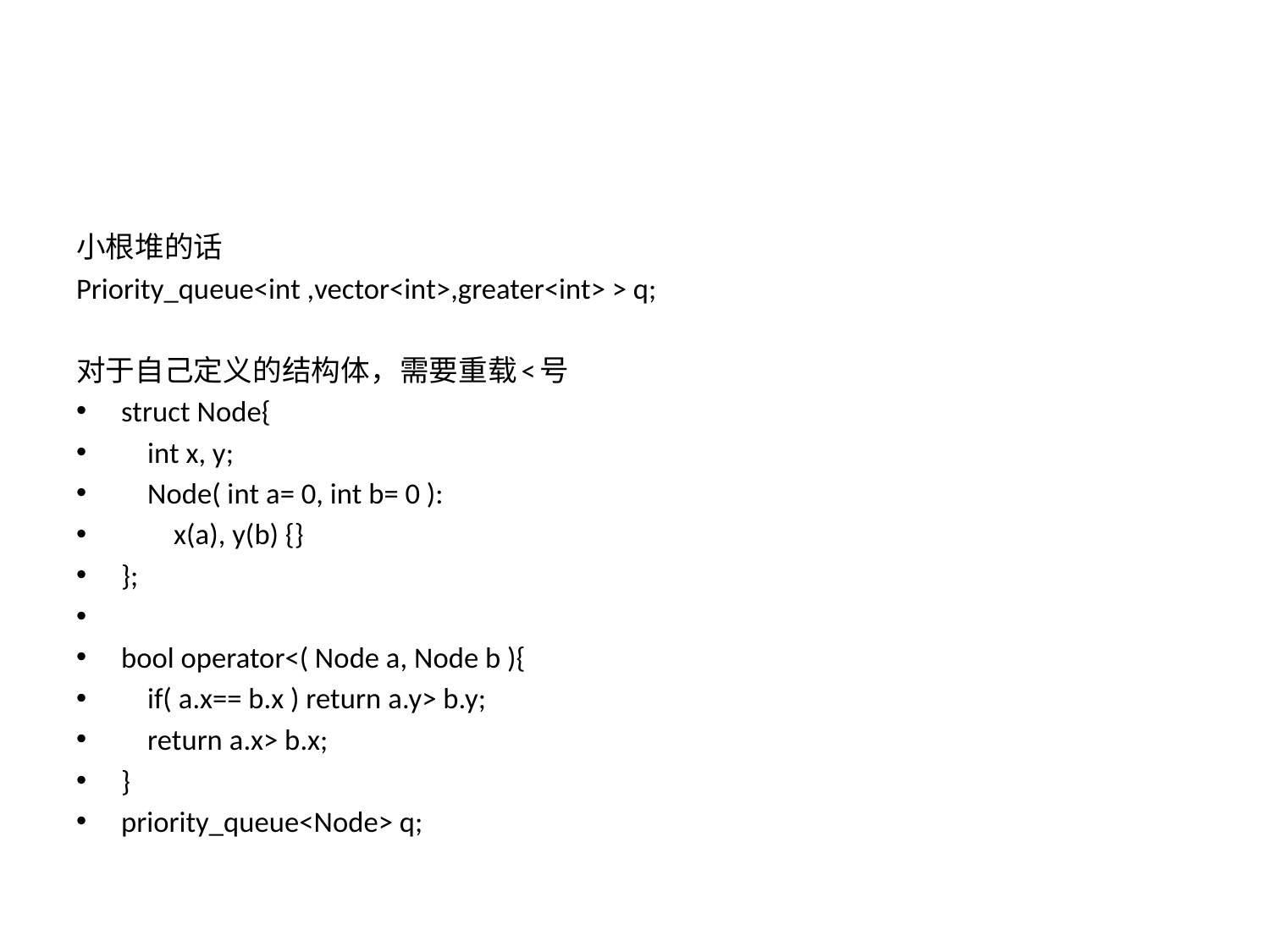

#
小根堆的话
Priority_queue<int ,vector<int>,greater<int> > q;

对于自己定义的结构体，需要重载<号
struct Node{
    int x, y;
    Node( int a= 0, int b= 0 ):
        x(a), y(b) {}
};

bool operator<( Node a, Node b ){
    if( a.x== b.x ) return a.y> b.y;
    return a.x> b.x;
}
priority_queue<Node> q;